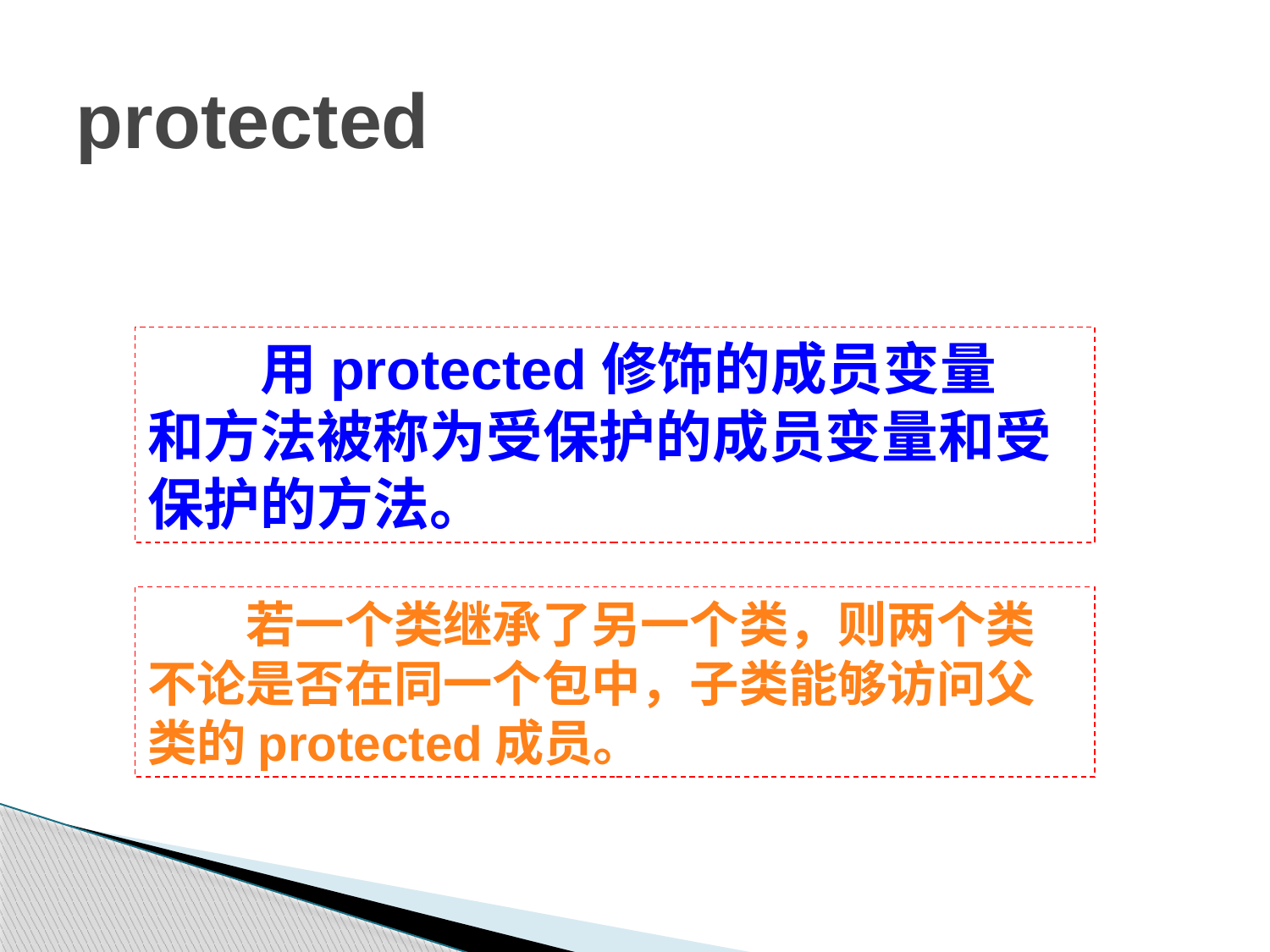

# protected
　　用protected修饰的成员变量    和方法被称为受保护的成员变量和受保护的方法。
　　若一个类继承了另一个类，则两个类不论是否在同一个包中，子类能够访问父类的protected成员。